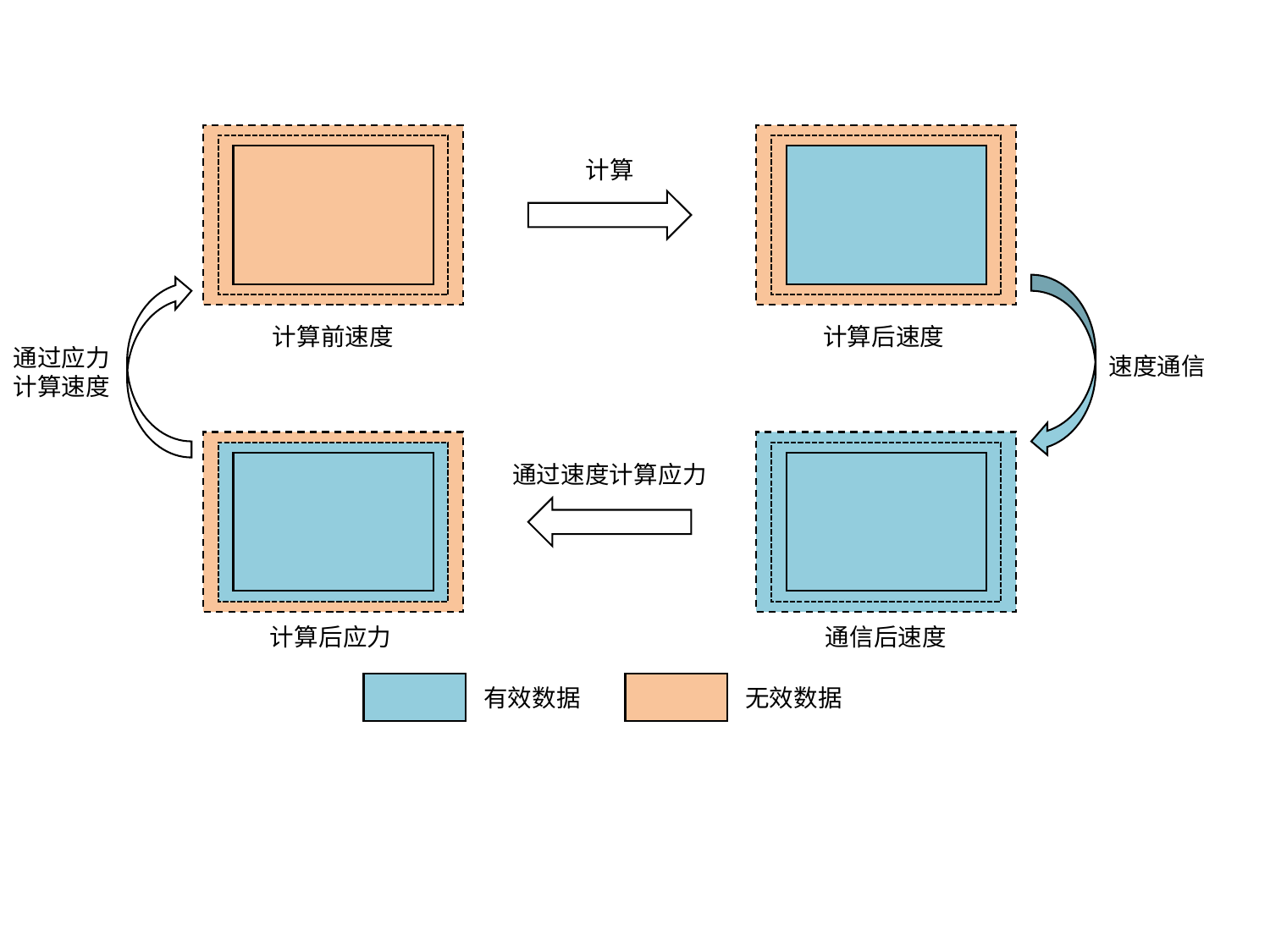

计算

计算后速度
计算前速度
通过应力
计算速度
速度通信

通过速度计算应力

计算后应力
通信后速度

有效数据
无效数据